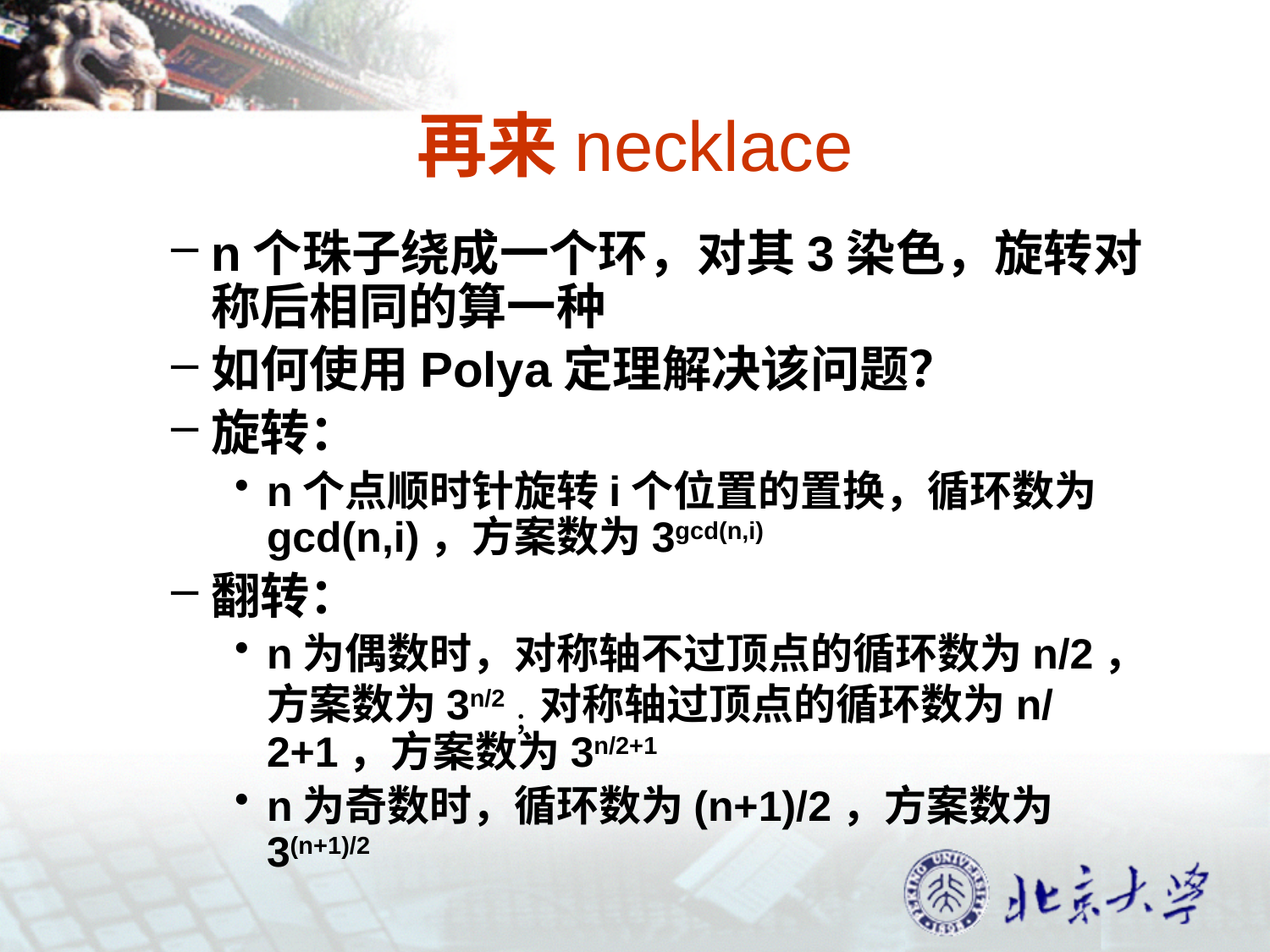

# 再来necklace
n个珠子绕成一个环，对其3染色，旋转对称后相同的算一种
如何使用Polya定理解决该问题？
旋转：
n个点顺时针旋转i个位置的置换，循环数为gcd(n,i)，方案数为3gcd(n,i)
翻转：
n为偶数时，对称轴不过顶点的循环数为n/2，方案数为3n/2；对称轴过顶点的循环数为n/2+1，方案数为3n/2+1
n为奇数时，循环数为(n+1)/2，方案数为3(n+1)/2